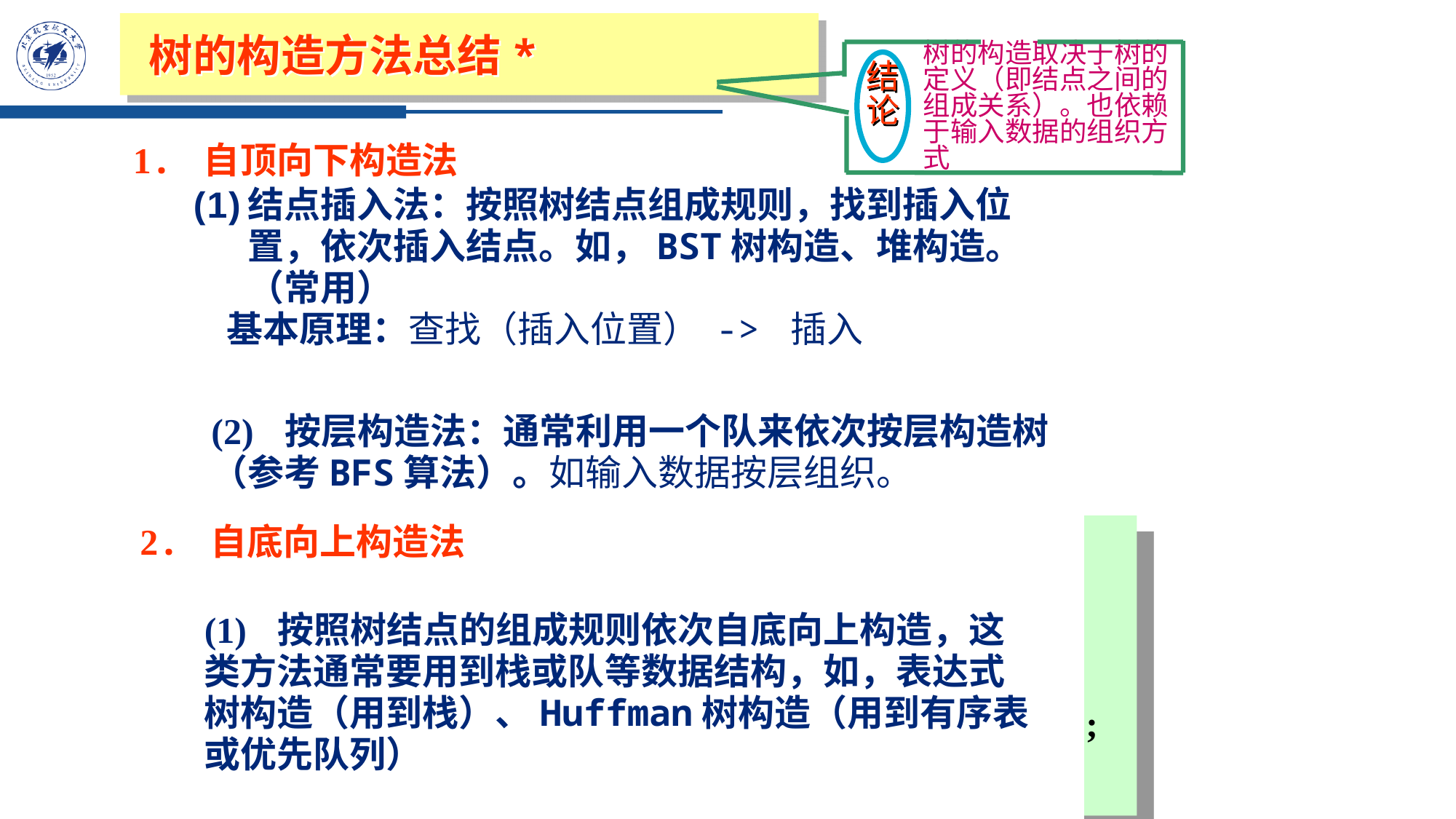

树的构造方法总结*
树的构造取决于树的定义（即结点之间的组成关系）。也依赖于输入数据的组织方式

结
论

1. 自顶向下构造法
结点插入法：按照树结点组成规则，找到插入位置，依次插入结点。如，BST树构造、堆构造。（常用）
   基本原理：查找（插入位置） -> 插入

(2) 按层构造法：通常利用一个队来依次按层构造树（参考BFS算法）。如输入数据按层组织。

2. 自底向上构造法
例
如

int F(int n)
{
      if(n<=1)
           return 1;
      else
           return F(n-1)+F(n-2);
}
斐波那契序列的计算
      F0=F1=1;
      Fi=Fi-1+Fi-2     i>1

(1) 按照树结点的组成规则依次自底向上构造，这类方法通常要用到栈或队等数据结构，如，表达式树构造（用到栈）、Huffman树构造（用到有序表或优先队列）